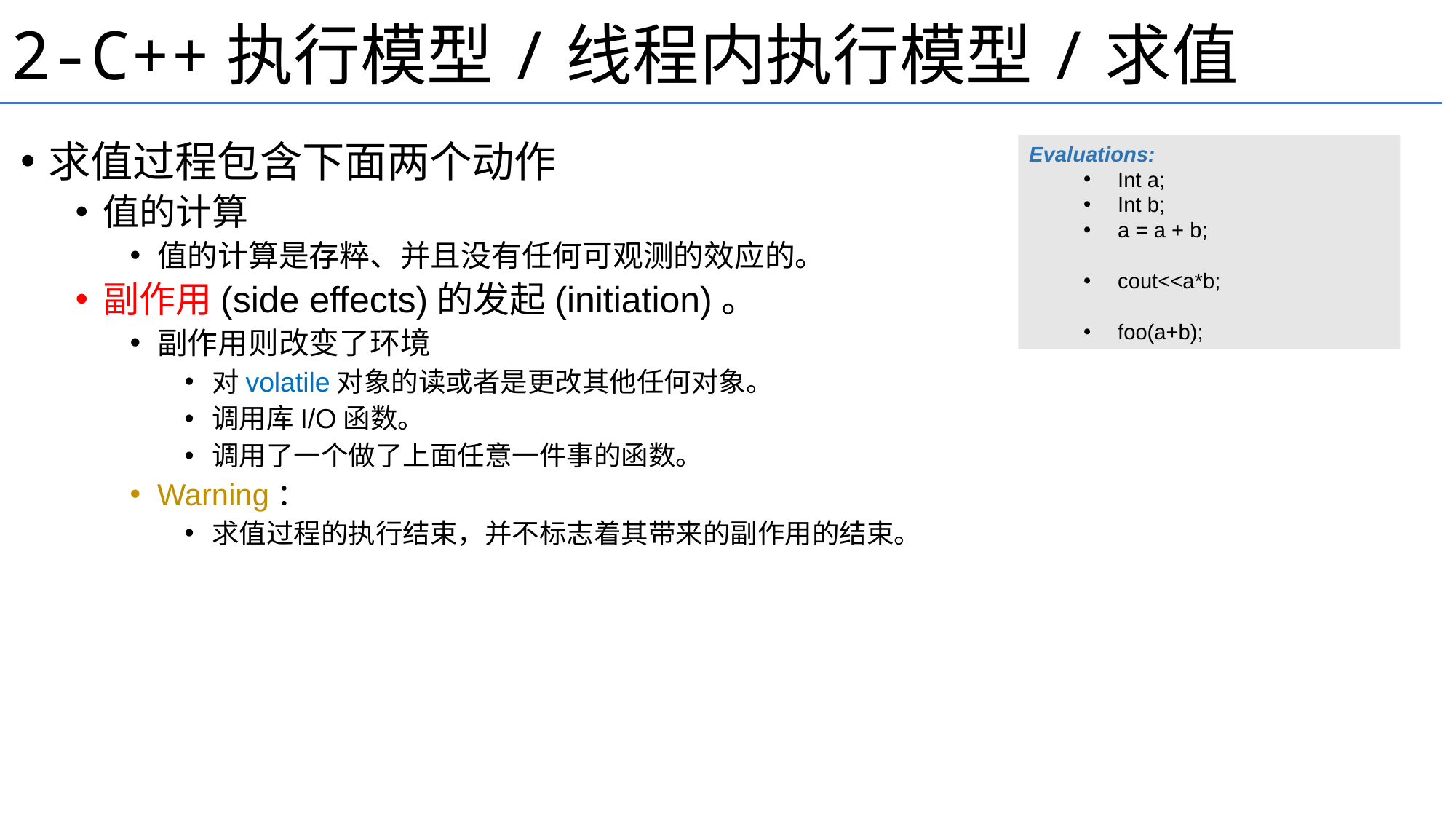

2-C++执行模型/线程内执行模型/求值
Evaluations:
Int a;
Int b;
a = a + b;

cout<<a*b;

foo(a+b);
求值过程包含下面两个动作
值的计算
值的计算是存粹、并且没有任何可观测的效应的。
副作用(side effects)的发起(initiation)。
副作用则改变了环境
对volatile对象的读或者是更改其他任何对象。
调用库I/O函数。
调用了一个做了上面任意一件事的函数。
Warning：
求值过程的执行结束，并不标志着其带来的副作用的结束。